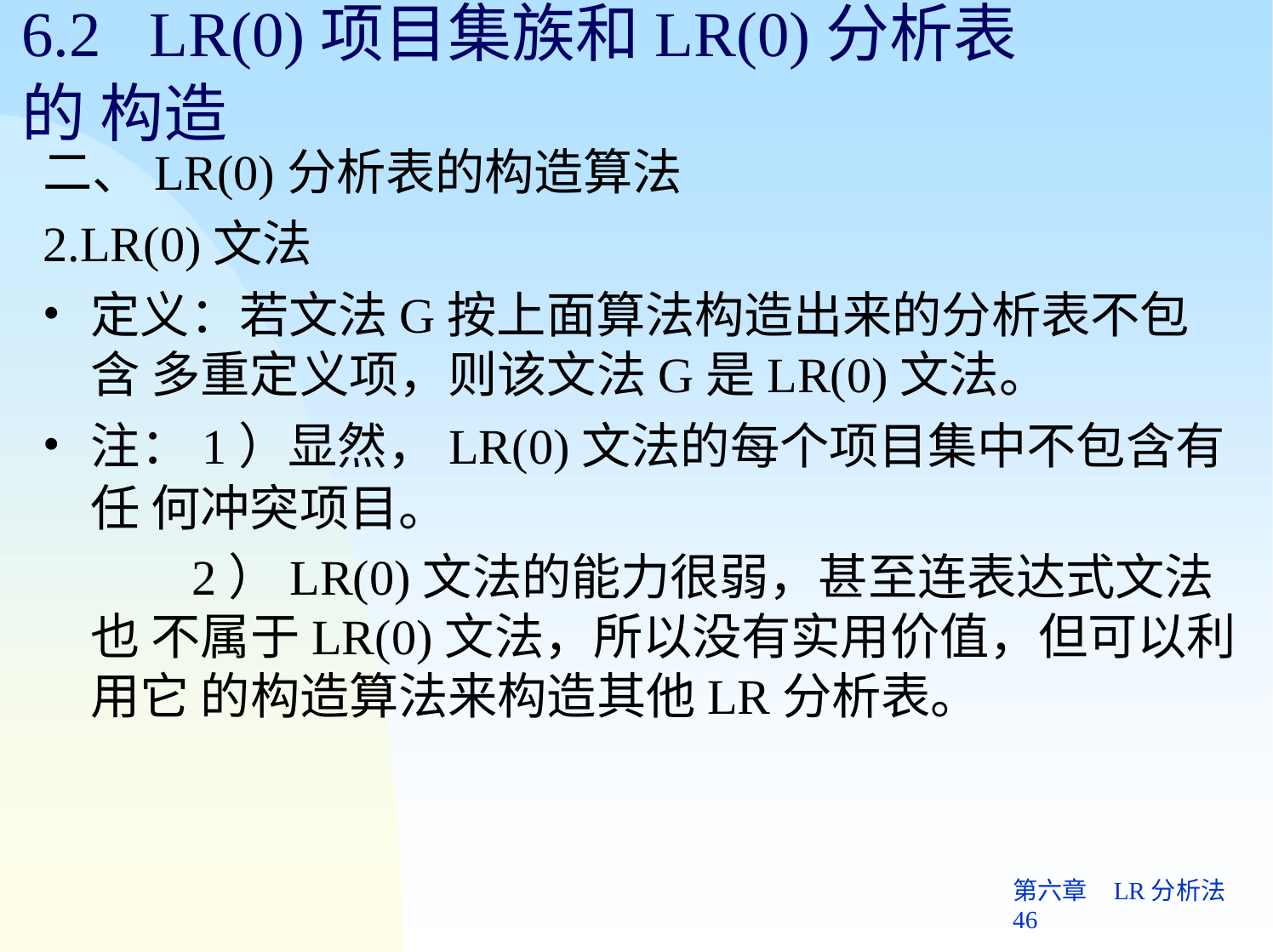

# 6.2	LR(0)项目集族和LR(0)分析表的 构造
二、LR(0)分析表的构造算法
2.LR(0)文法
定义：若文法G按上面算法构造出来的分析表不包含 多重定义项，则该文法G是LR(0)文法。
注：1）显然，LR(0)文法的每个项目集中不包含有任 何冲突项目。
2）LR(0)文法的能力很弱，甚至连表达式文法也 不属于LR(0)文法，所以没有实用价值，但可以利用它 的构造算法来构造其他LR分析表。
第六章	LR分析法 46